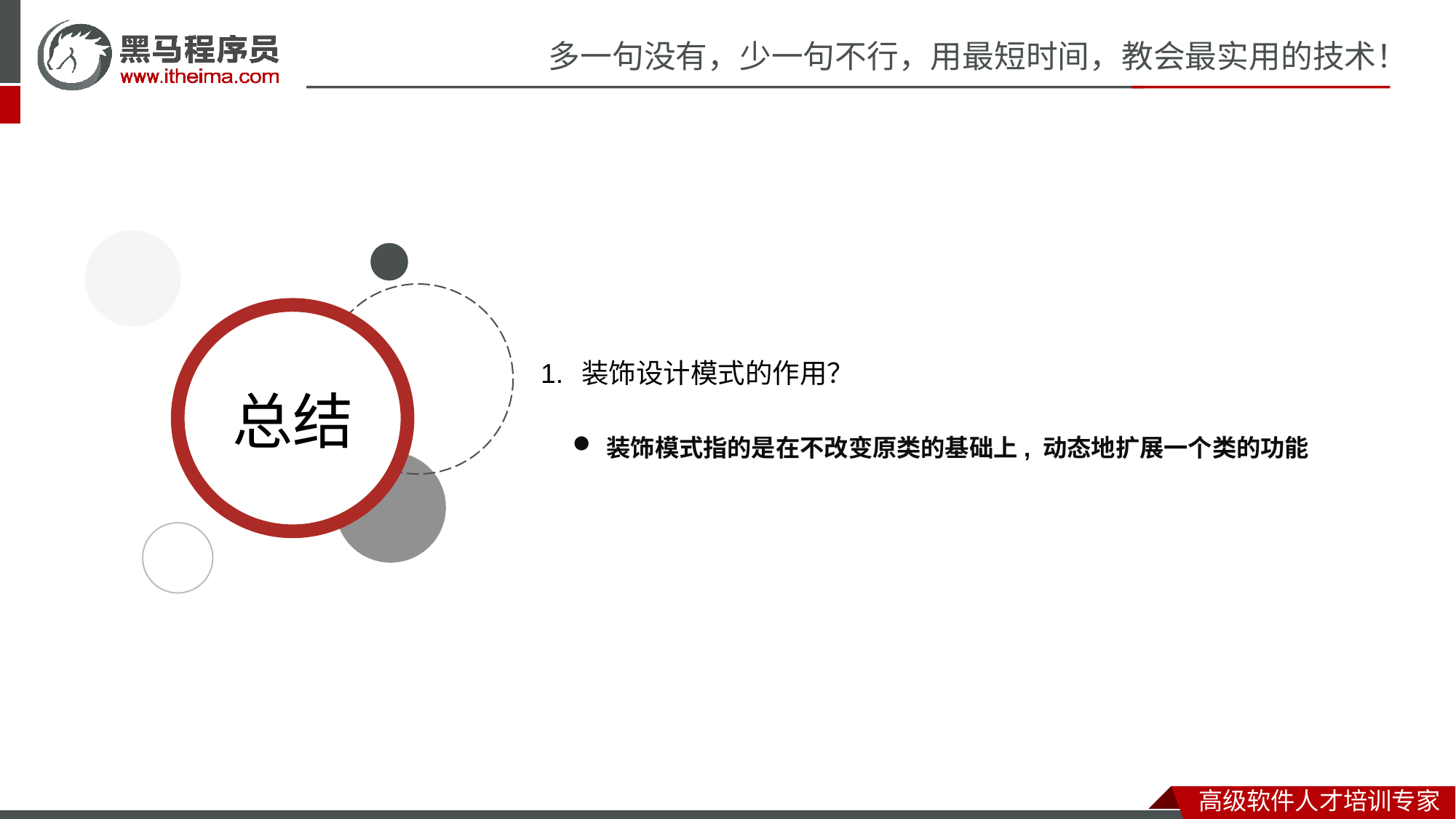

装饰设计模式的作用？
装饰模式指的是在不改变原类的基础上, 动态地扩展一个类的功能